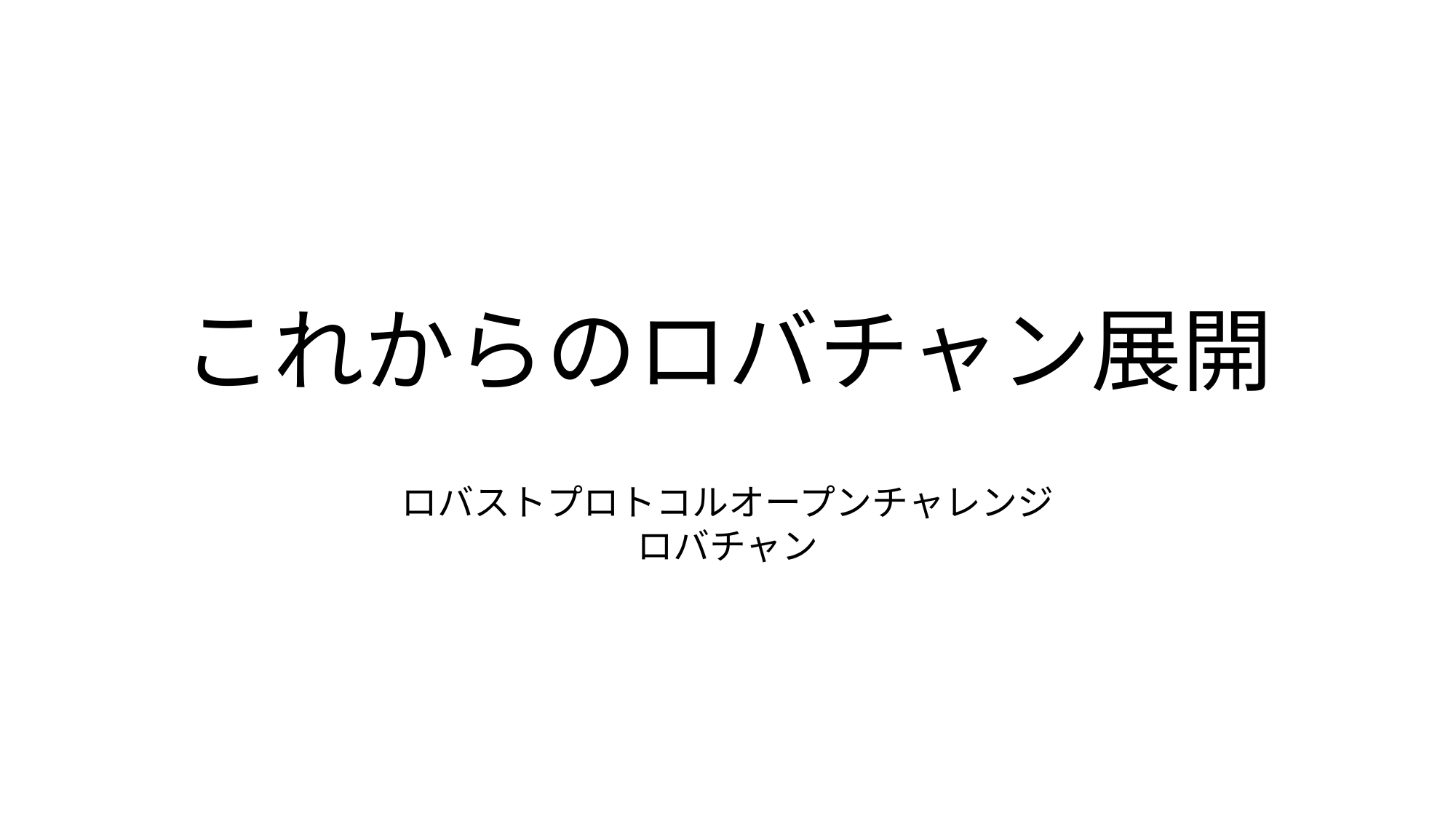

# これからのロバチャン展開

ロバストプロトコルオープンチャレンジ
ロバチャン